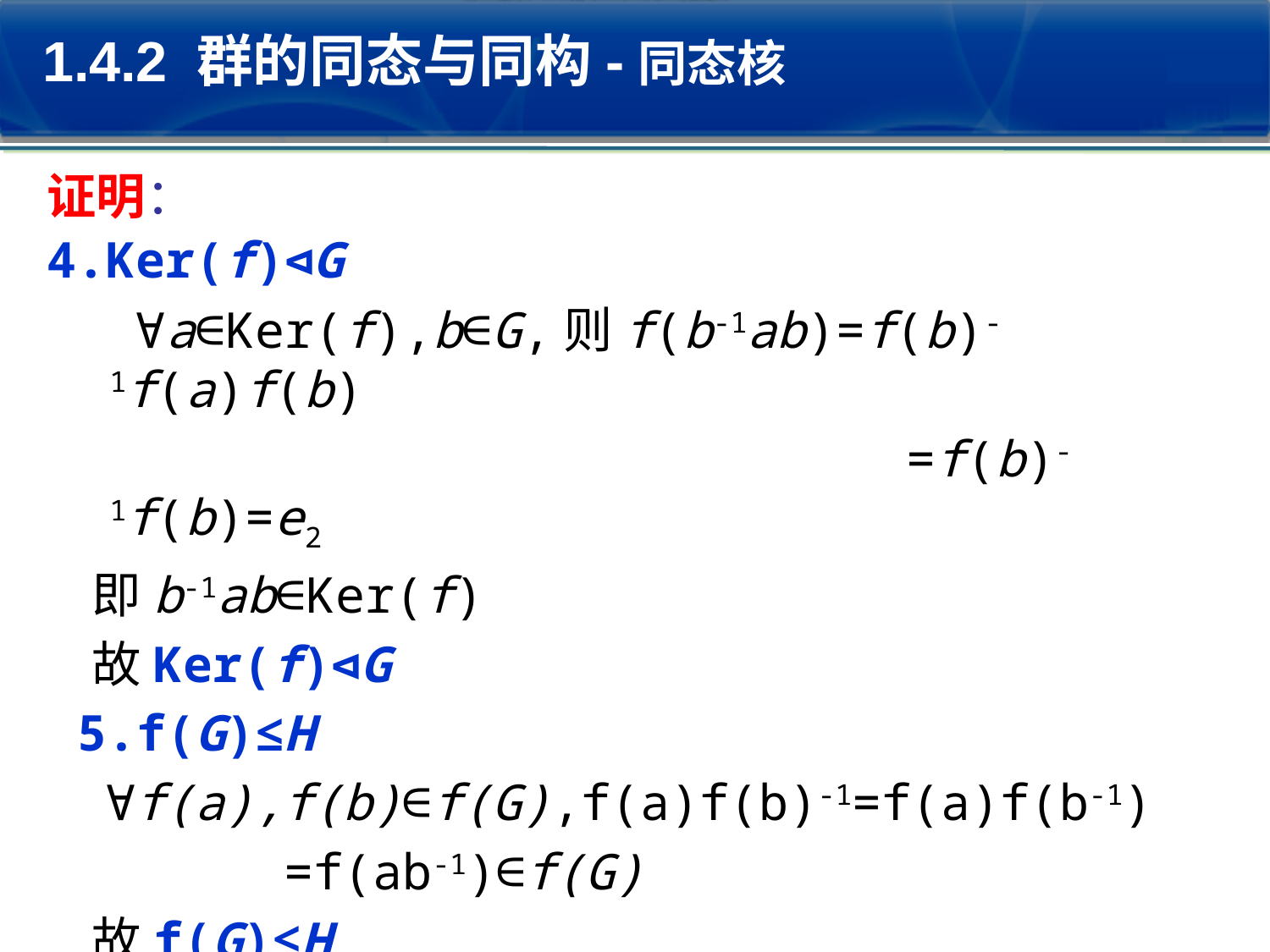

1.4.2 群的同态与同构-同态核
证明：
4.Ker(f)⊲G
   ∀a∈Ker(f),b∈G,则f(b-1ab)=f(b)-1f(a)f(b)
                             =f(b)-1f(b)=e2
   即b-1ab∈Ker(f)
   故Ker(f)⊲G
 5.f(G)≤H
  ∀f(a),f(b)∈f(G),f(a)f(b)-1=f(a)f(b-1)
        =f(ab-1)∈f(G)
   故f(G)≤H